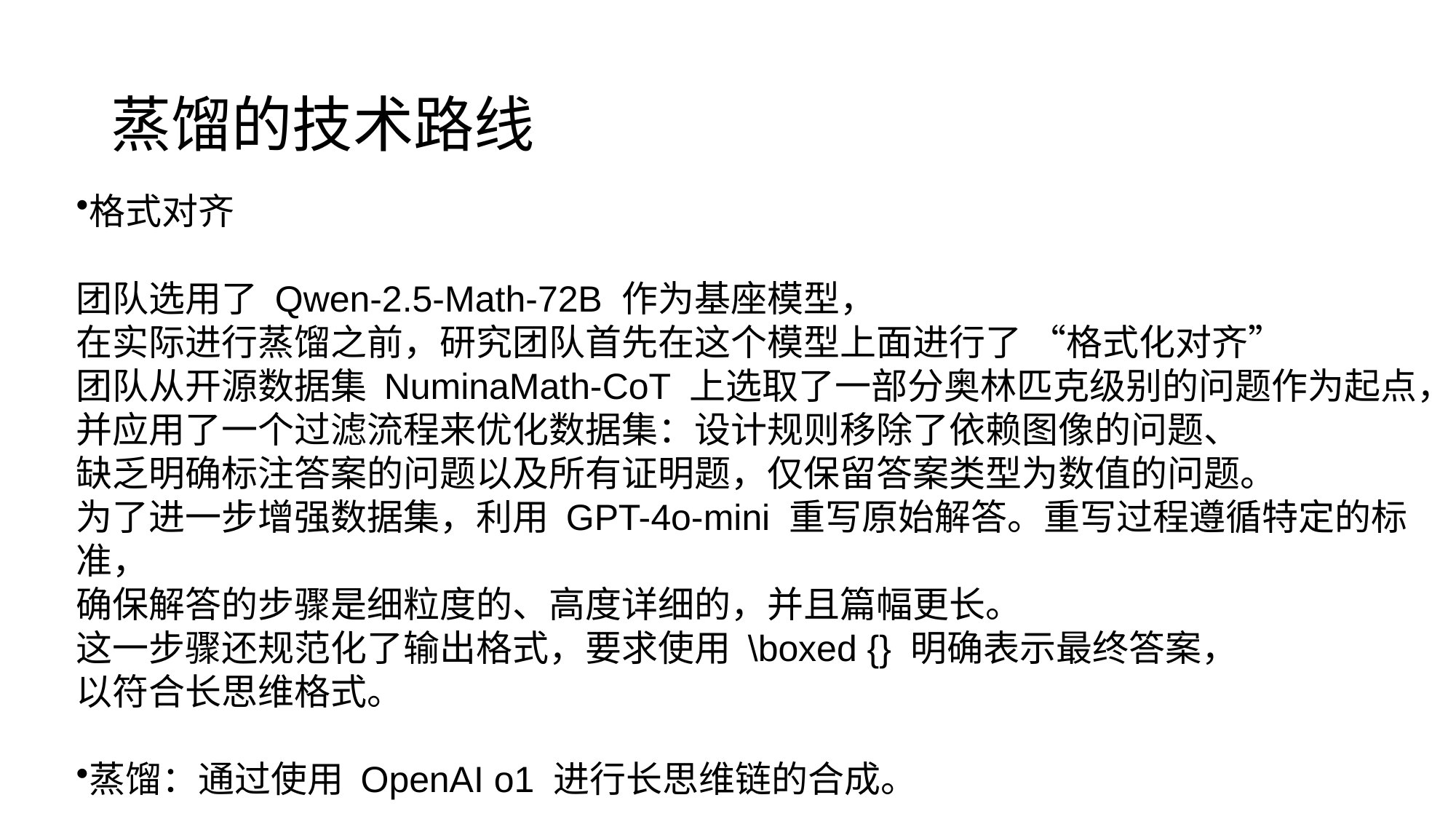

# 蒸馏的技术路线

格式对齐
团队选用了 Qwen-2.5-Math-72B 作为基座模型，
在实际进行蒸馏之前，研究团队首先在这个模型上面进行了 “格式化对齐”
团队从开源数据集 NuminaMath-CoT 上选取了一部分奥林匹克级别的问题作为起点，
并应用了一个过滤流程来优化数据集：设计规则移除了依赖图像的问题、
缺乏明确标注答案的问题以及所有证明题，仅保留答案类型为数值的问题。
为了进一步增强数据集，利用 GPT-4o-mini 重写原始解答。重写过程遵循特定的标准，
确保解答的步骤是细粒度的、高度详细的，并且篇幅更长。
这一步骤还规范化了输出格式，要求使用 \boxed {} 明确表示最终答案，
以符合长思维格式。
蒸馏：通过使用 OpenAI o1 进行长思维链的合成。